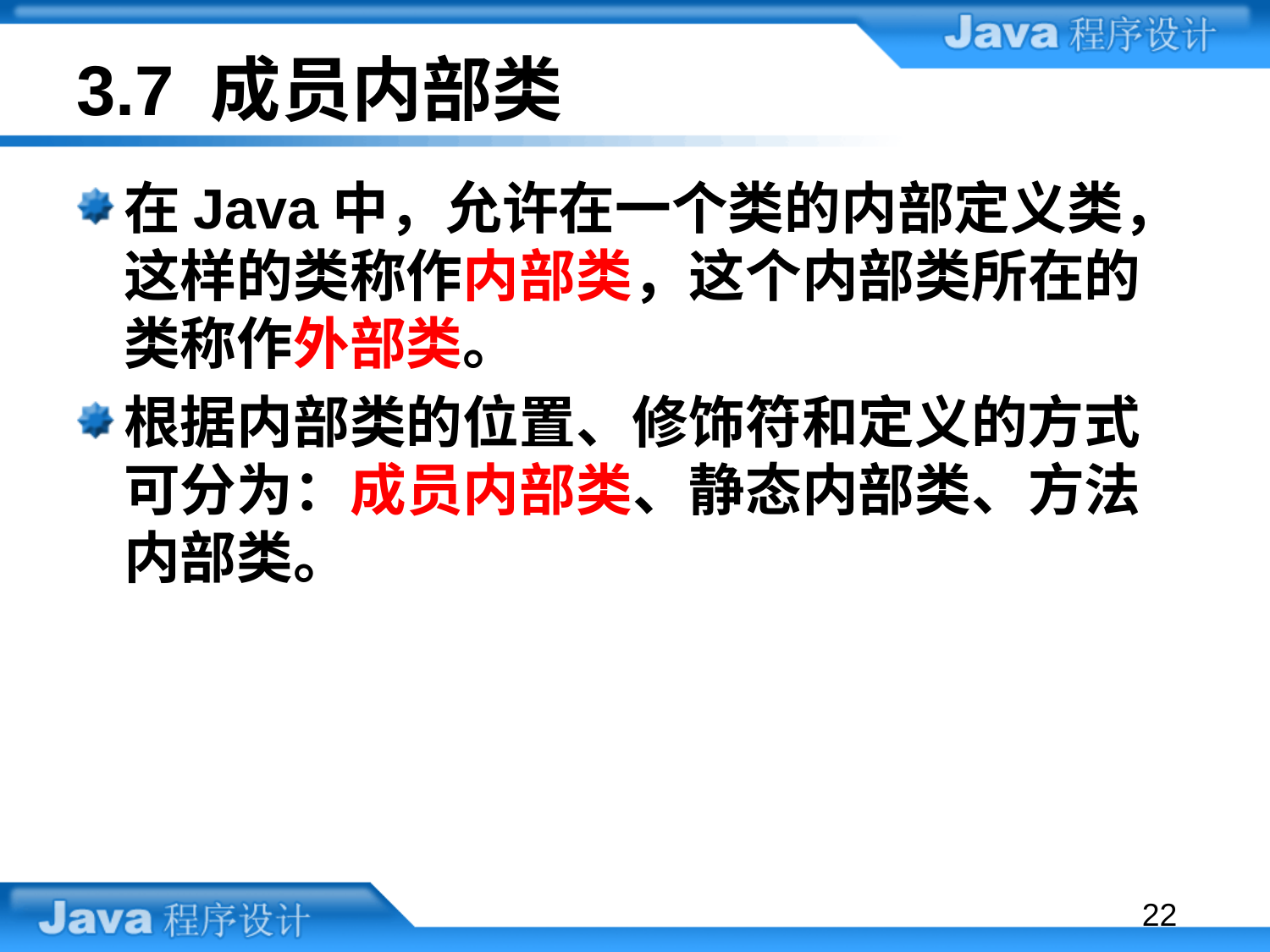

# 3.7 成员内部类
在Java中，允许在一个类的内部定义类，这样的类称作内部类，这个内部类所在的类称作外部类。
根据内部类的位置、修饰符和定义的方式可分为：成员内部类、静态内部类、方法内部类。